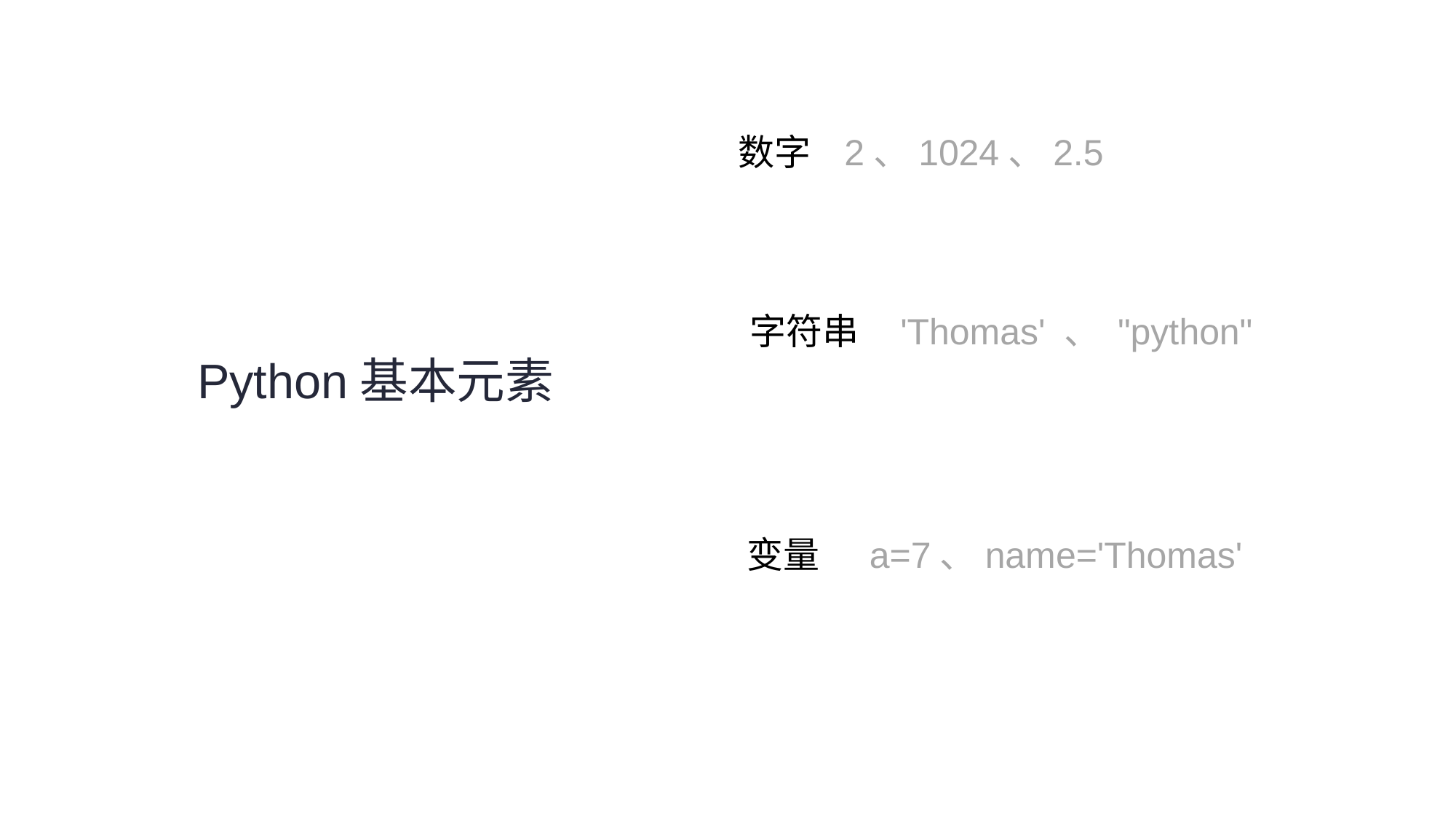

数字   2、1024、2.5
字符串    'Thomas' 、 "python"
Python基本元素
变量     a=7、name='Thomas'